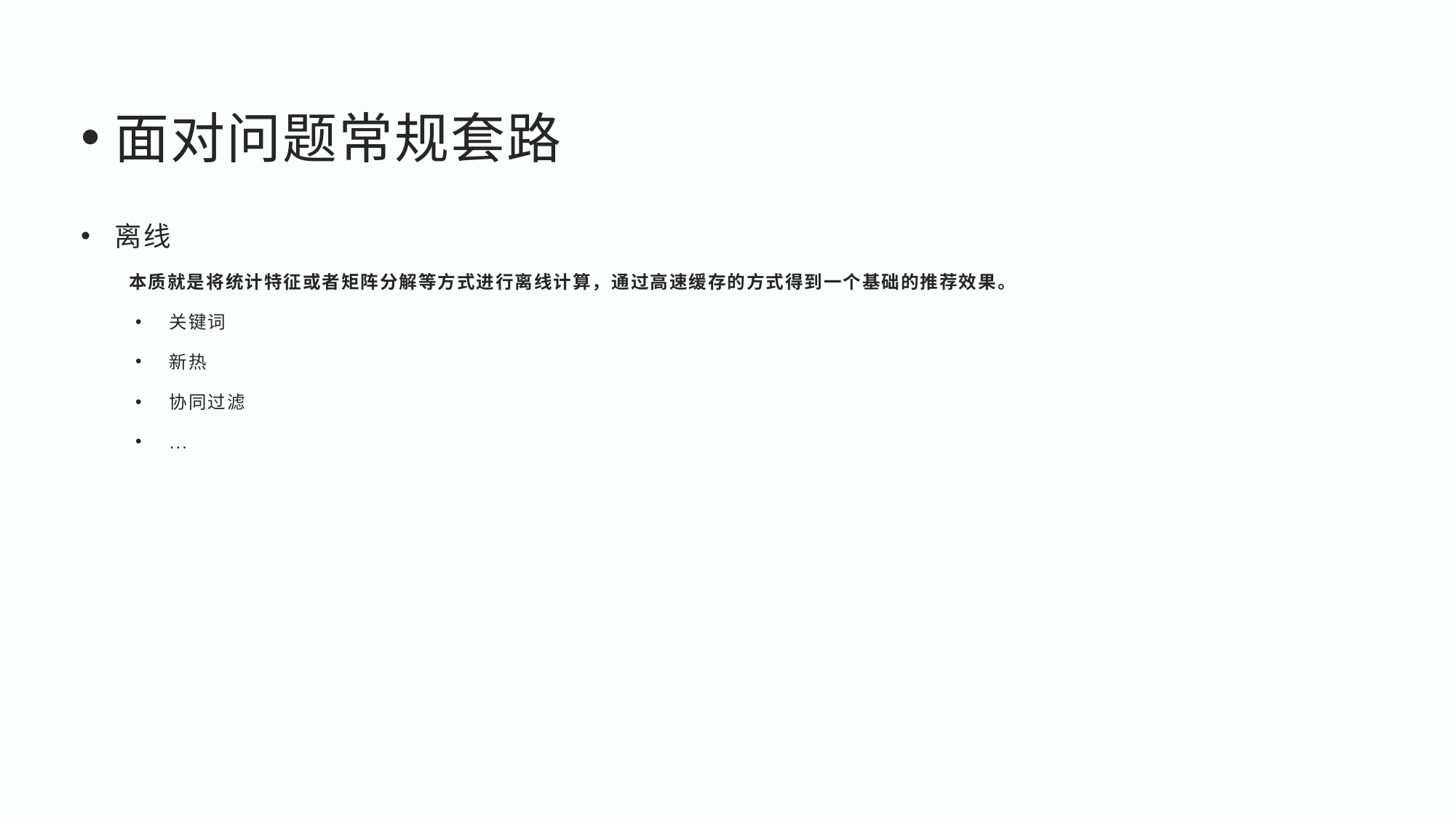

面对问题常规套路
离线
        本质就是将统计特征或者矩阵分解等方式进行离线计算，通过高速缓存的方式得到一个基础的推荐效果。
关键词
新热
协同过滤
...